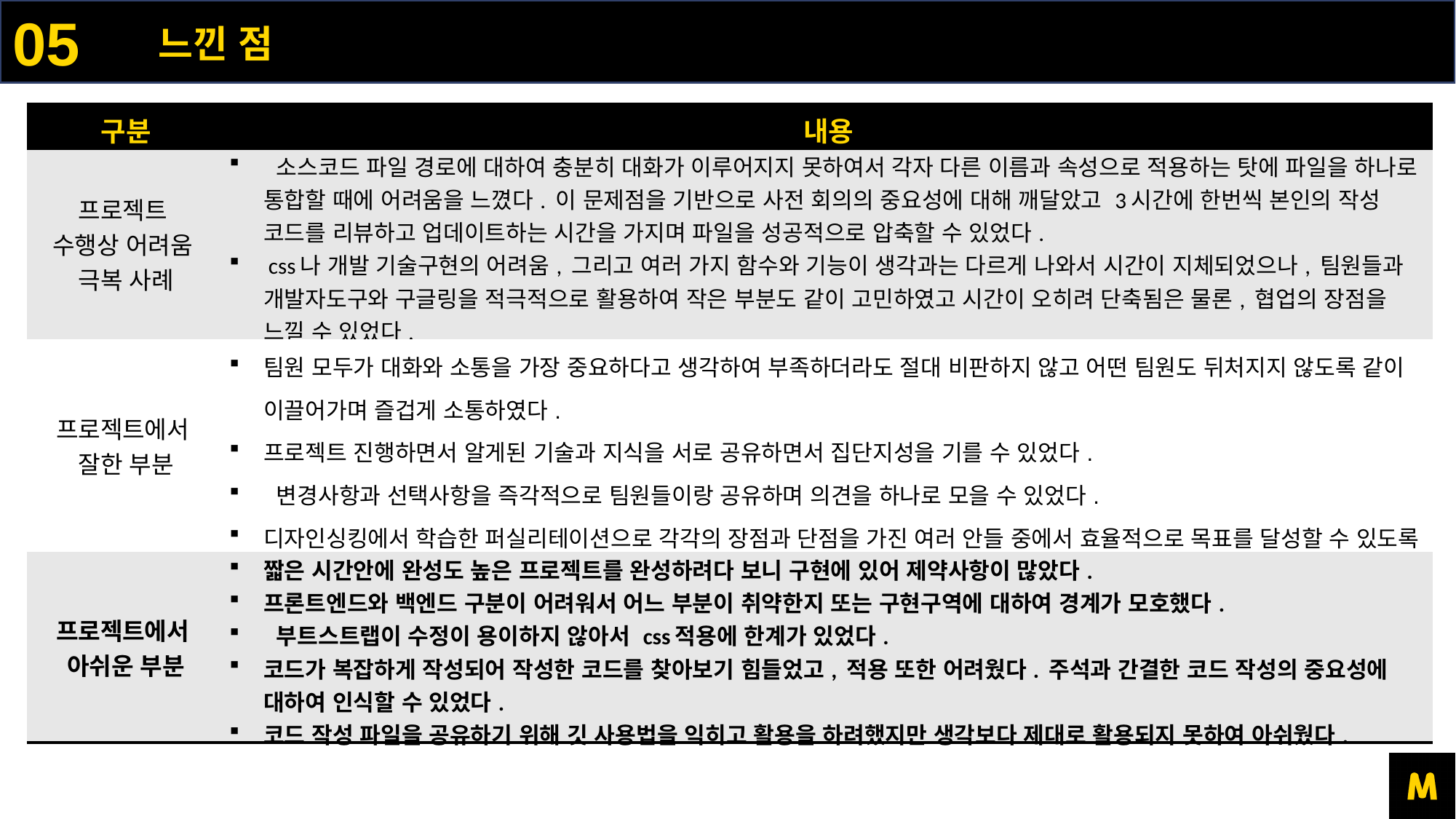

05
느낀 점
| 구분 | 내용 |
| --- | --- |
| 프로젝트 수행상 어려움 극복 사례 | 소스코드 파일 경로에 대하여 충분히 대화가 이루어지지 못하여서 각자 다른 이름과 속성으로 적용하는 탓에 파일을 하나로 통합할 때에 어려움을 느꼈다. 이 문제점을 기반으로 사전 회의의 중요성에 대해 깨달았고 3시간에 한번씩 본인의 작성 코드를 리뷰하고 업데이트하는 시간을 가지며 파일을 성공적으로 압축할 수 있었다. css나 개발 기술구현의 어려움, 그리고 여러 가지 함수와 기능이 생각과는 다르게 나와서 시간이 지체되었으나, 팀원들과 개발자도구와 구글링을 적극적으로 활용하여 작은 부분도 같이 고민하였고 시간이 오히려 단축됨은 물론, 협업의 장점을 느낄 수 있었다. |
| 프로젝트에서 잘한 부분 | 팀원 모두가 대화와 소통을 가장 중요하다고 생각하여 부족하더라도 절대 비판하지 않고 어떤 팀원도 뒤처지지 않도록 같이 이끌어가며 즐겁게 소통하였다. 프로젝트 진행하면서 알게된 기술과 지식을 서로 공유하면서 집단지성을 기를 수 있었다. 변경사항과 선택사항을 즉각적으로 팀원들이랑 공유하며 의견을 하나로 모을 수 있었다. 디자인싱킹에서 학습한 퍼실리테이션으로 각각의 장점과 단점을 가진 여러 안들 중에서 효율적으로 목표를 달성할 수 있도록 최선의 시책을 찾을 수 있었다. |
| 프로젝트에서 아쉬운 부분 | 짧은 시간안에 완성도 높은 프로젝트를 완성하려다 보니 구현에 있어 제약사항이 많았다. 프론트엔드와 백엔드 구분이 어려워서 어느 부분이 취약한지 또는 구현구역에 대하여 경계가 모호했다. 부트스트랩이 수정이 용이하지 않아서 css적용에 한계가 있었다. 코드가 복잡하게 작성되어 작성한 코드를 찾아보기 힘들었고, 적용 또한 어려웠다. 주석과 간결한 코드 작성의 중요성에 대하여 인식할 수 있었다. 코드 작성 파일을 공유하기 위해 깃 사용법을 익히고 활용을 하려했지만 생각보다 제대로 활용되지 못하여 아쉬웠다. |